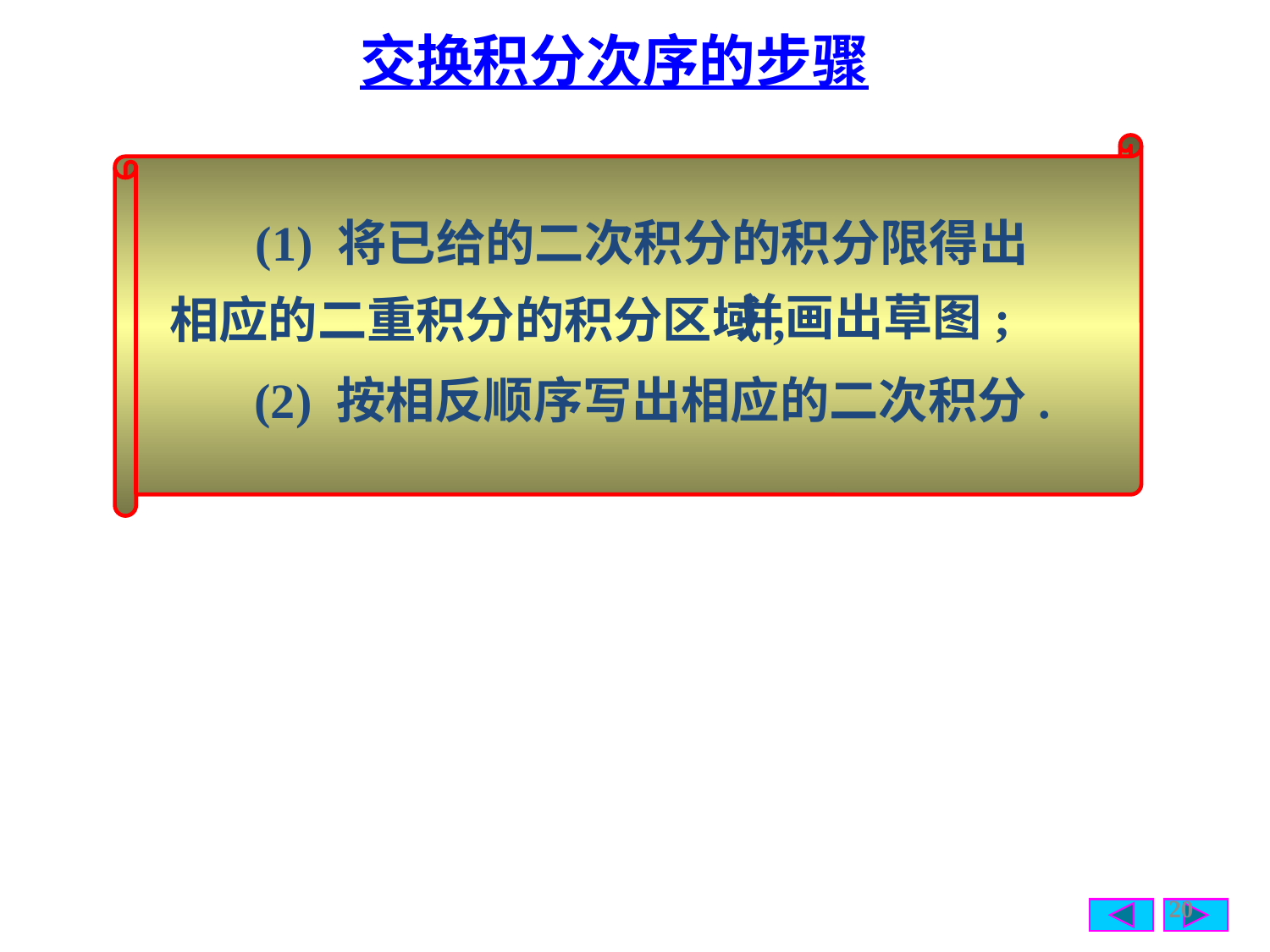

交换积分次序的步骤

       (1) 将已给的二次积分的积分限得出相应的二重积分的积分区域,
并画出草图;
(2) 按相反顺序写出相应的二次积分.
20